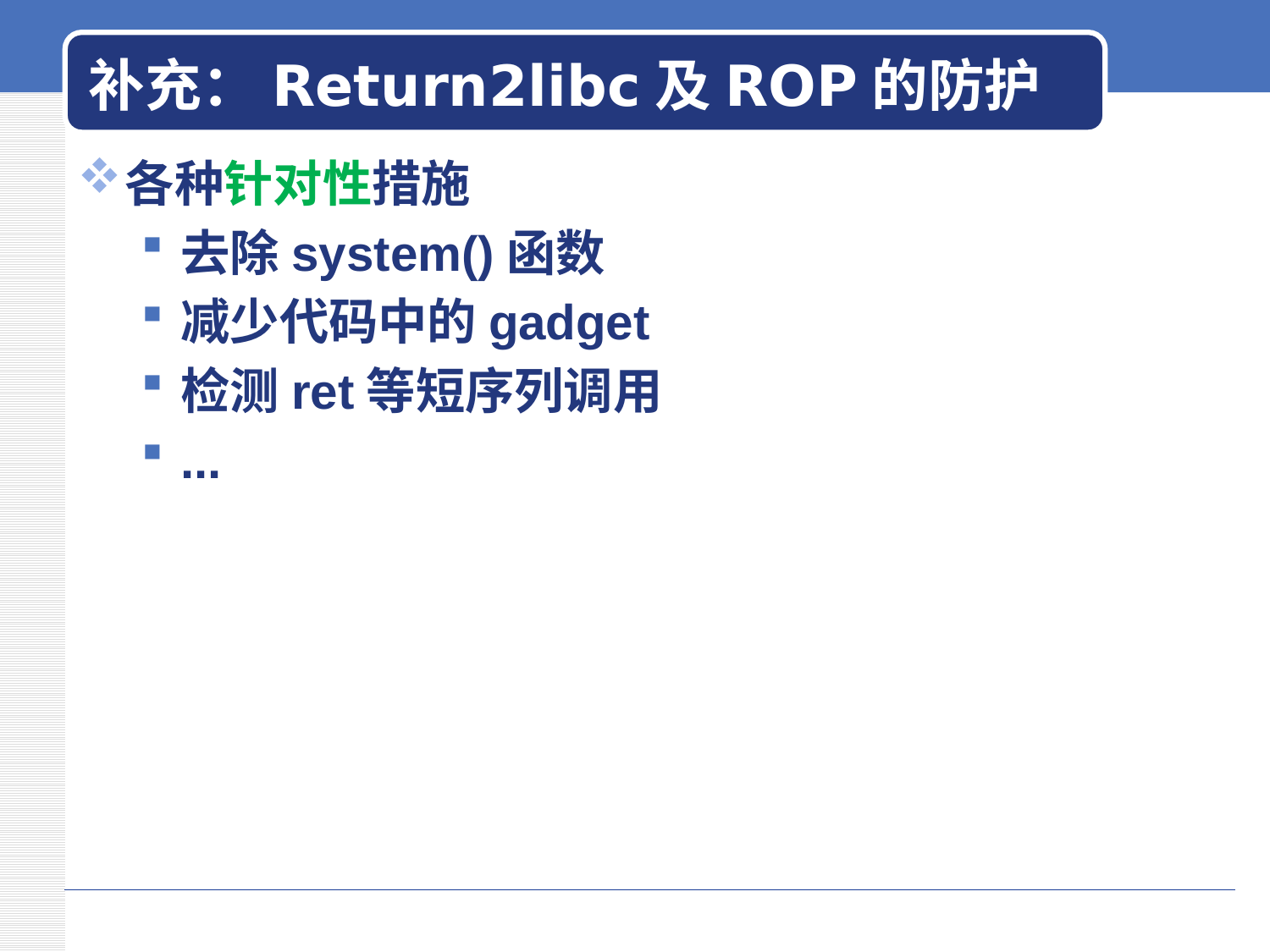

# 补充：Return2libc及ROP的防护
各种针对性措施
去除system()函数
减少代码中的gadget
检测ret等短序列调用
...